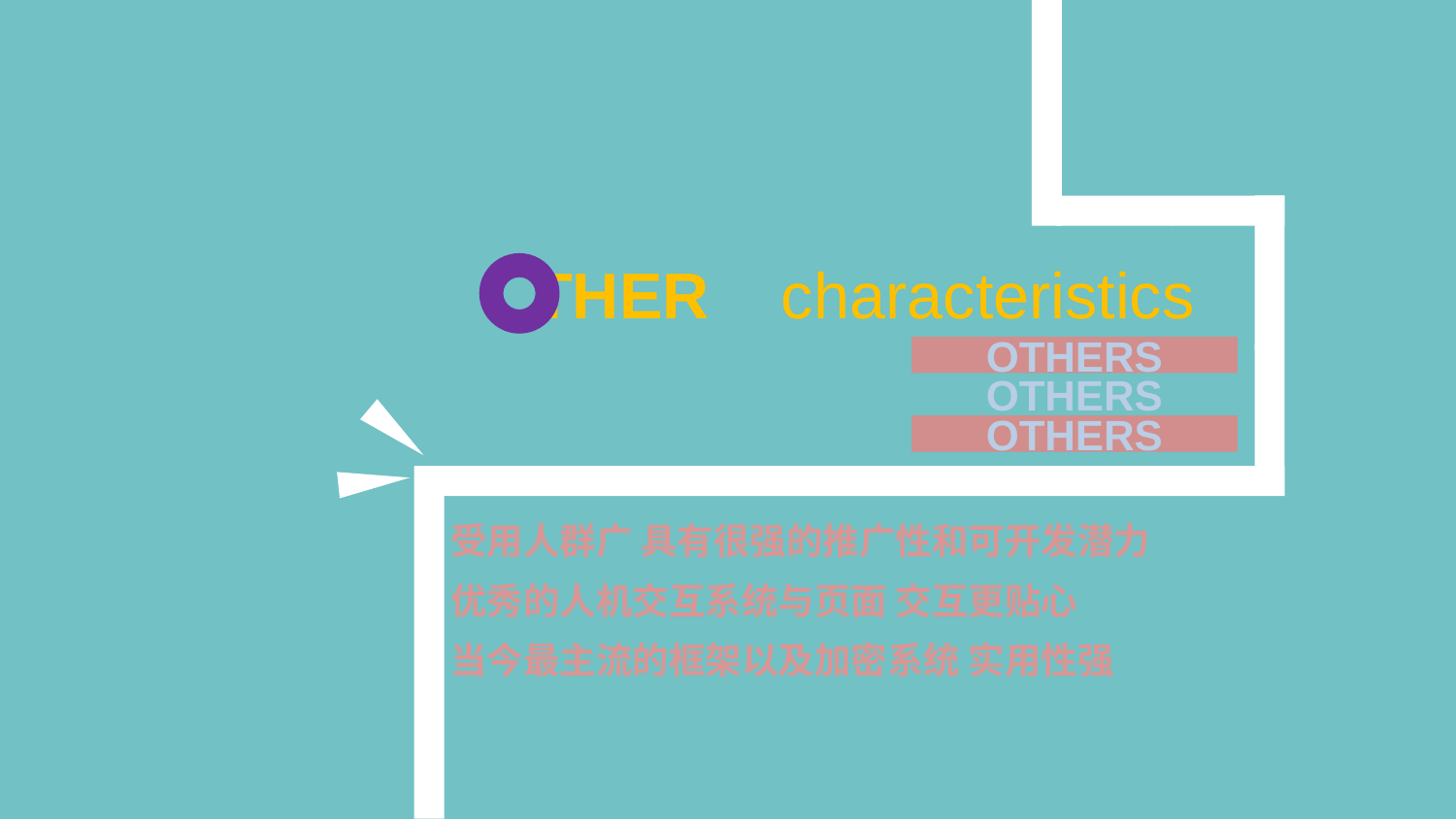

C
C
THER    characteristics

C
OTHERS
OTHERS

OTHERS

C
受用人群广 具有很强的推广性和可开发潜力
优秀的人机交互系统与页面 交互更贴心
C
当今最主流的框架以及加密系统 实用性强